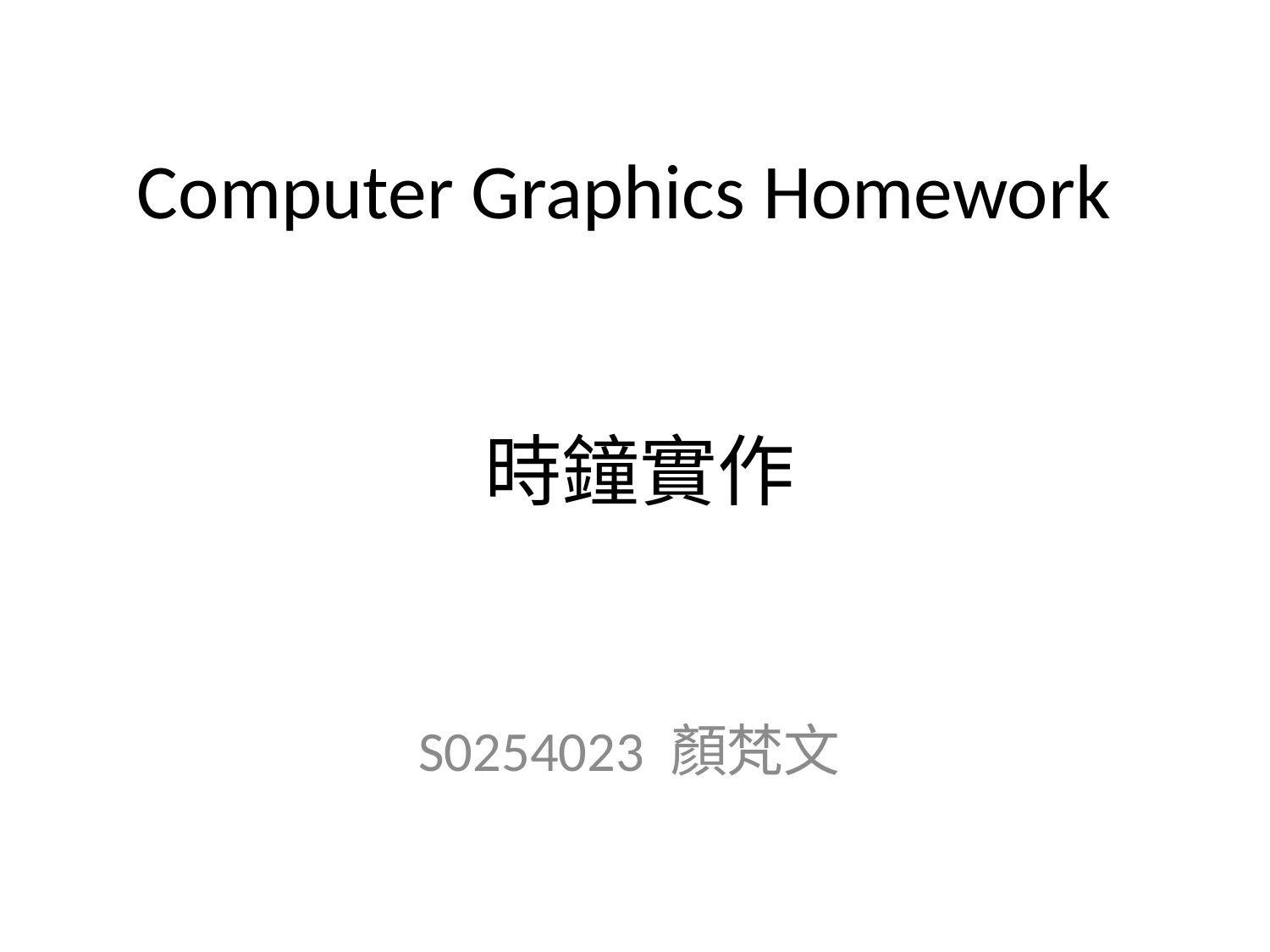

# Computer Graphics Homework
時鐘實作
S0254023 顏梵文